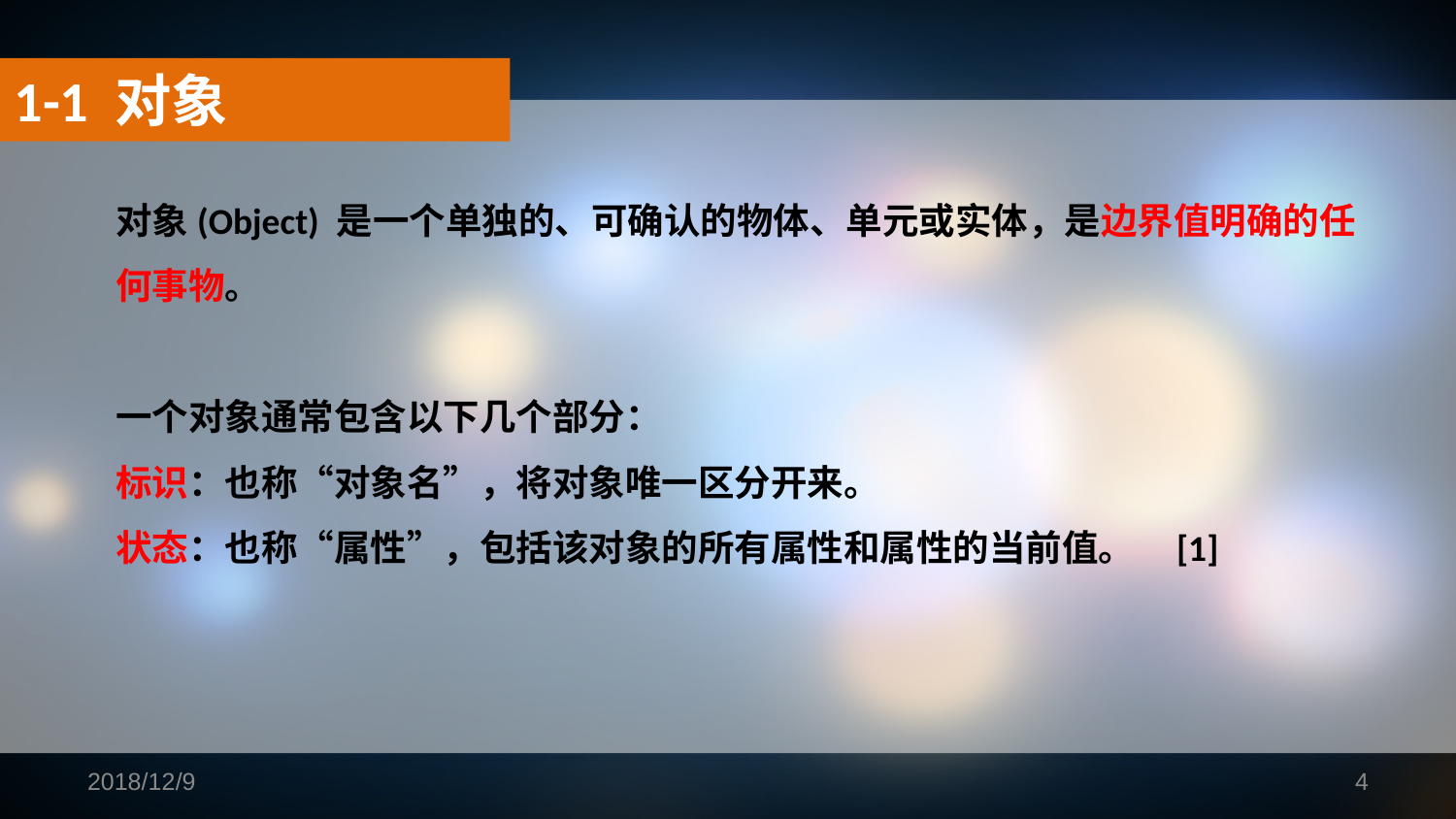

1-1 对象

对象(Object) 是一个单独的、可确认的物体、单元或实体，是边界值明确的任何事物。

一个对象通常包含以下几个部分：
标识：也称“对象名”，将对象唯一区分开来。
状态：也称“属性”，包括该对象的所有属性和属性的当前值。    [1]
2018/12/9
4